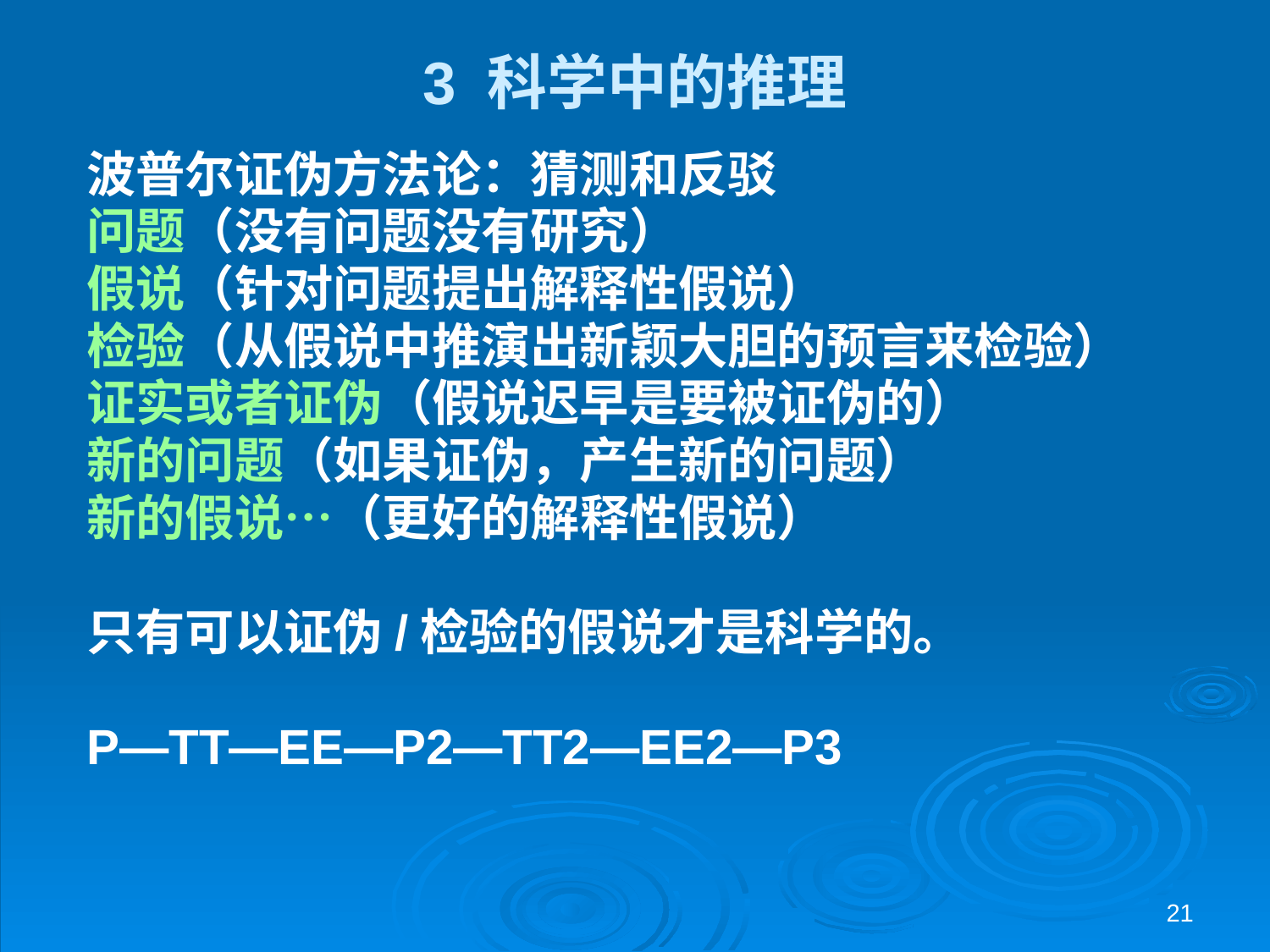

3 科学中的推理
波普尔证伪方法论：猜测和反驳
问题（没有问题没有研究）
假说（针对问题提出解释性假说）
检验（从假说中推演出新颖大胆的预言来检验）
证实或者证伪（假说迟早是要被证伪的）
新的问题（如果证伪，产生新的问题）
新的假说…（更好的解释性假说）

只有可以证伪/检验的假说才是科学的。

P—TT—EE—P2—TT2—EE2—P3
21